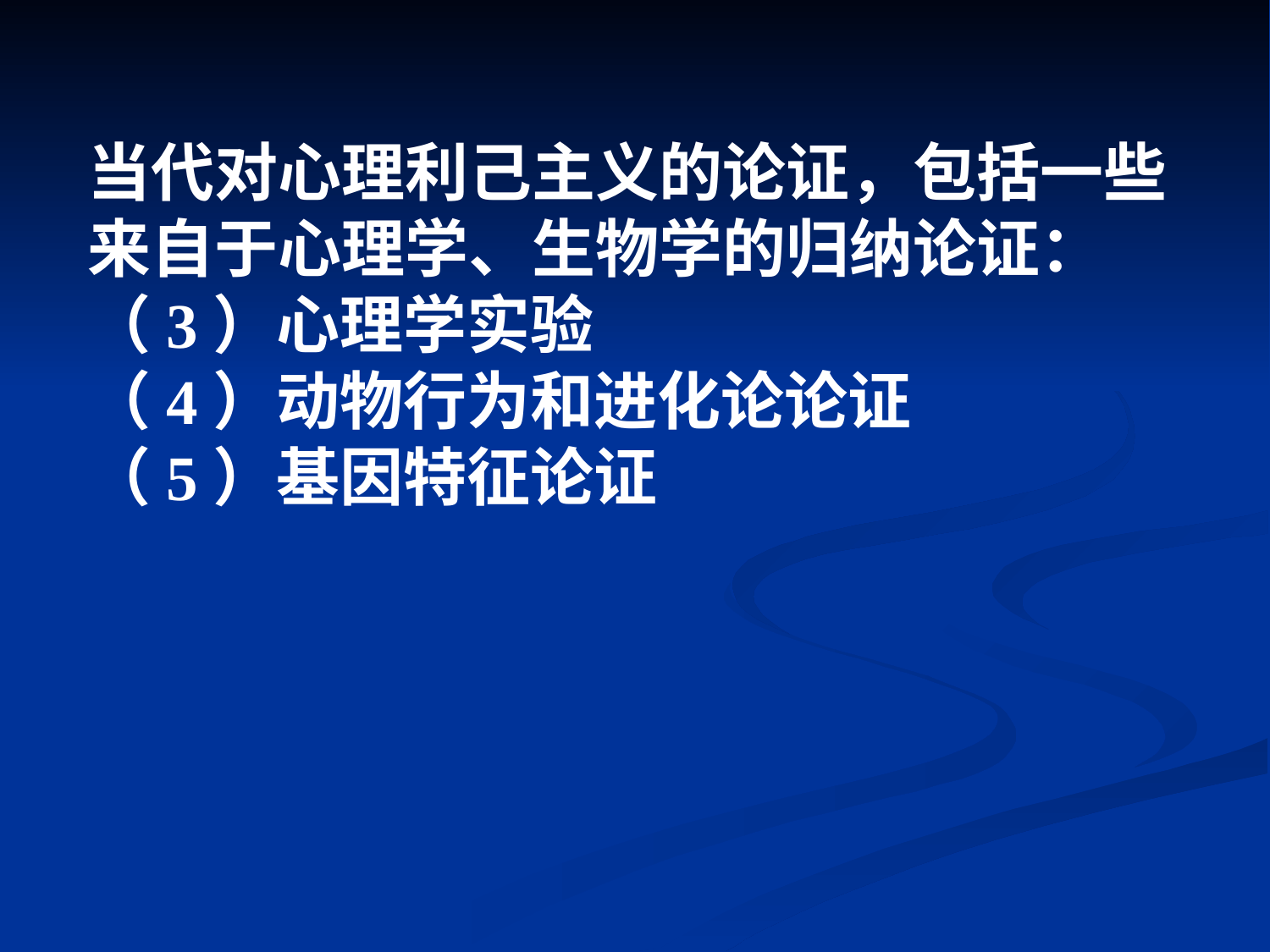

当代对心理利己主义的论证，包括一些来自于心理学、生物学的归纳论证：
（3）心理学实验
（4）动物行为和进化论论证
（5）基因特征论证